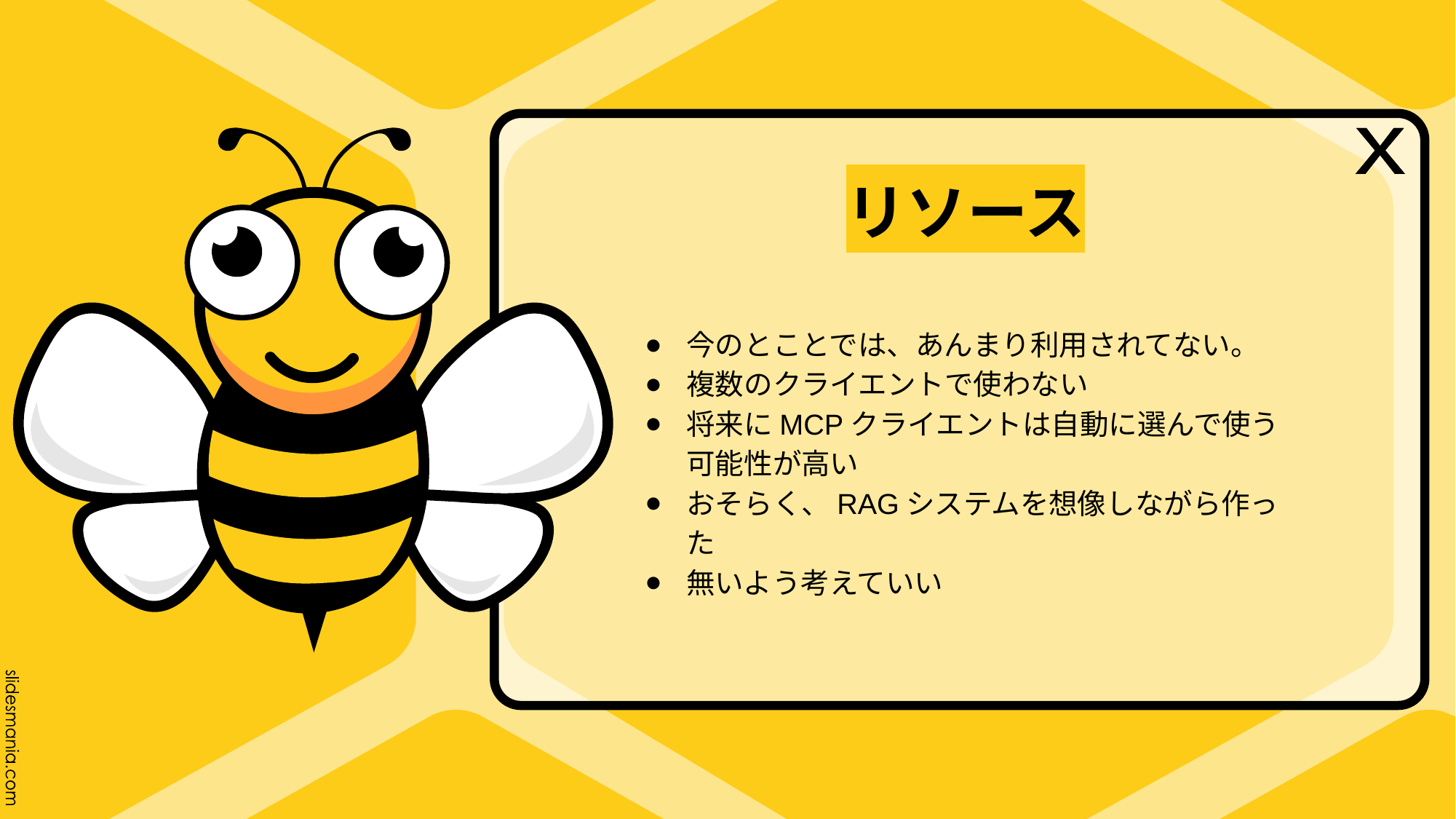

x
# リソース
今のとことでは、あんまり利用されてない。
複数のクライエントで使わない
将来にMCPクライエントは自動に選んで使う可能性が高い
おそらく、RAGシステムを想像しながら作った
無いよう考えていい